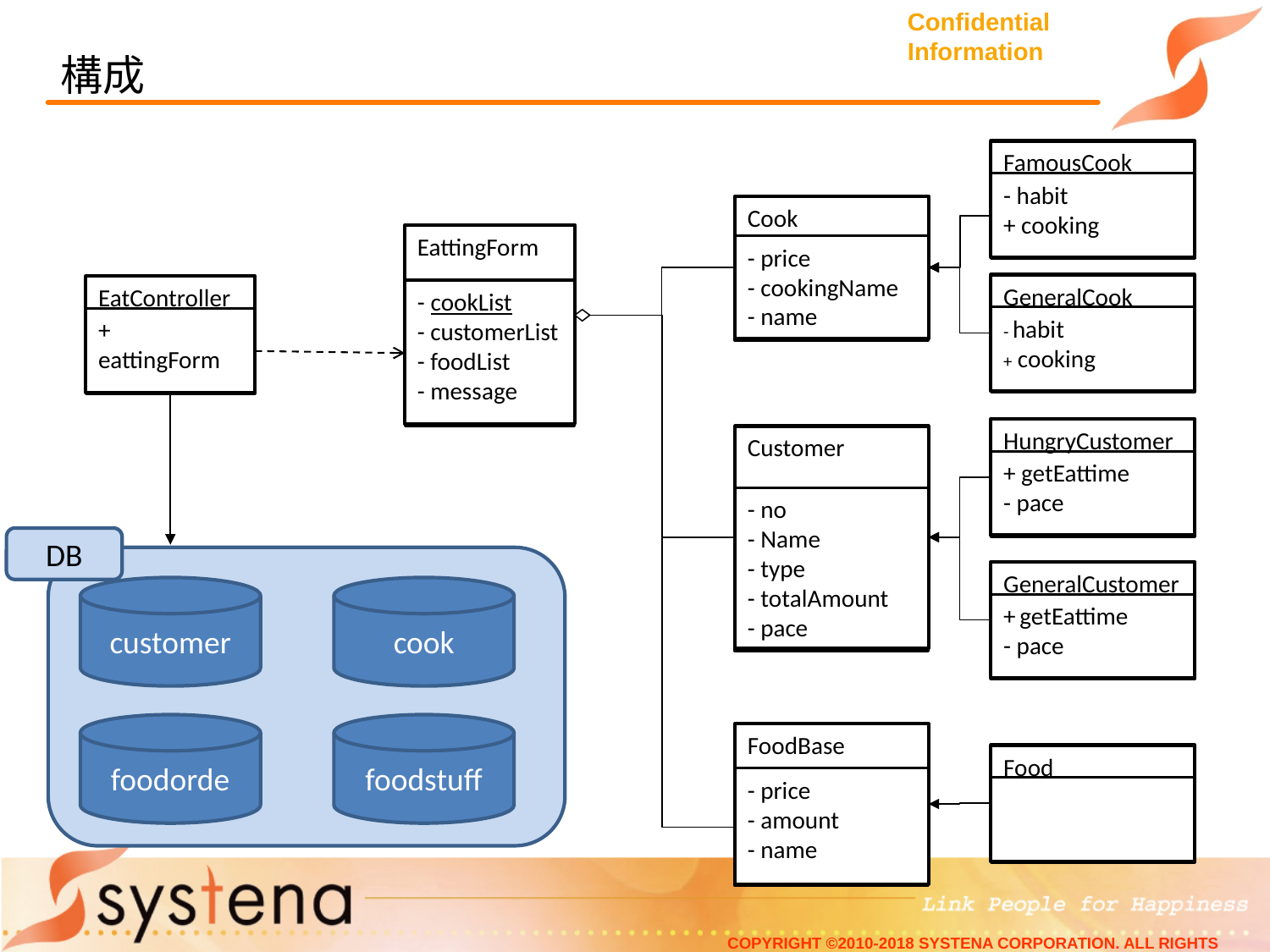

# 構成
FamousCook
- habit
+ cooking
Cook
- price
- cookingName
- name
EattingForm
- cookList
- customerList
- foodList
- message
GeneralCook
- habit
+ cooking
EatController
+  eattingForm

HungryCustomer
+ getEattime
- pace
Customer
- no
- Name
- type
- totalAmount
- pace
DB

GeneralCustomer
+ getEattime
- pace
customer
cook
foodorde
foodstuff
FoodBase
- price
- amount
- name
Food